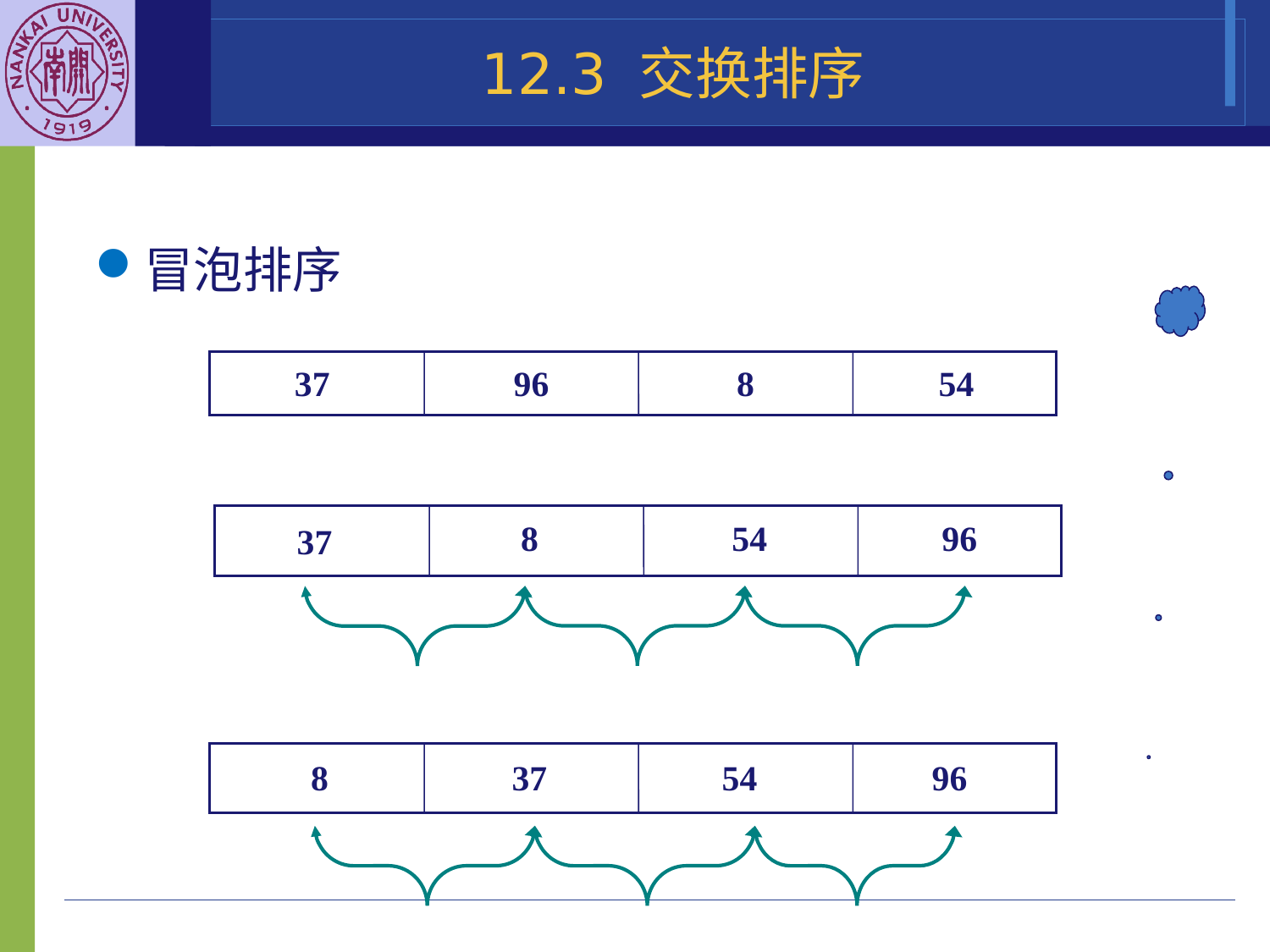

# 12.3 交换排序
冒泡排序

54
37
96
8

54
96
8
37

96
54
96

8

37
8
54
96
8
37

15